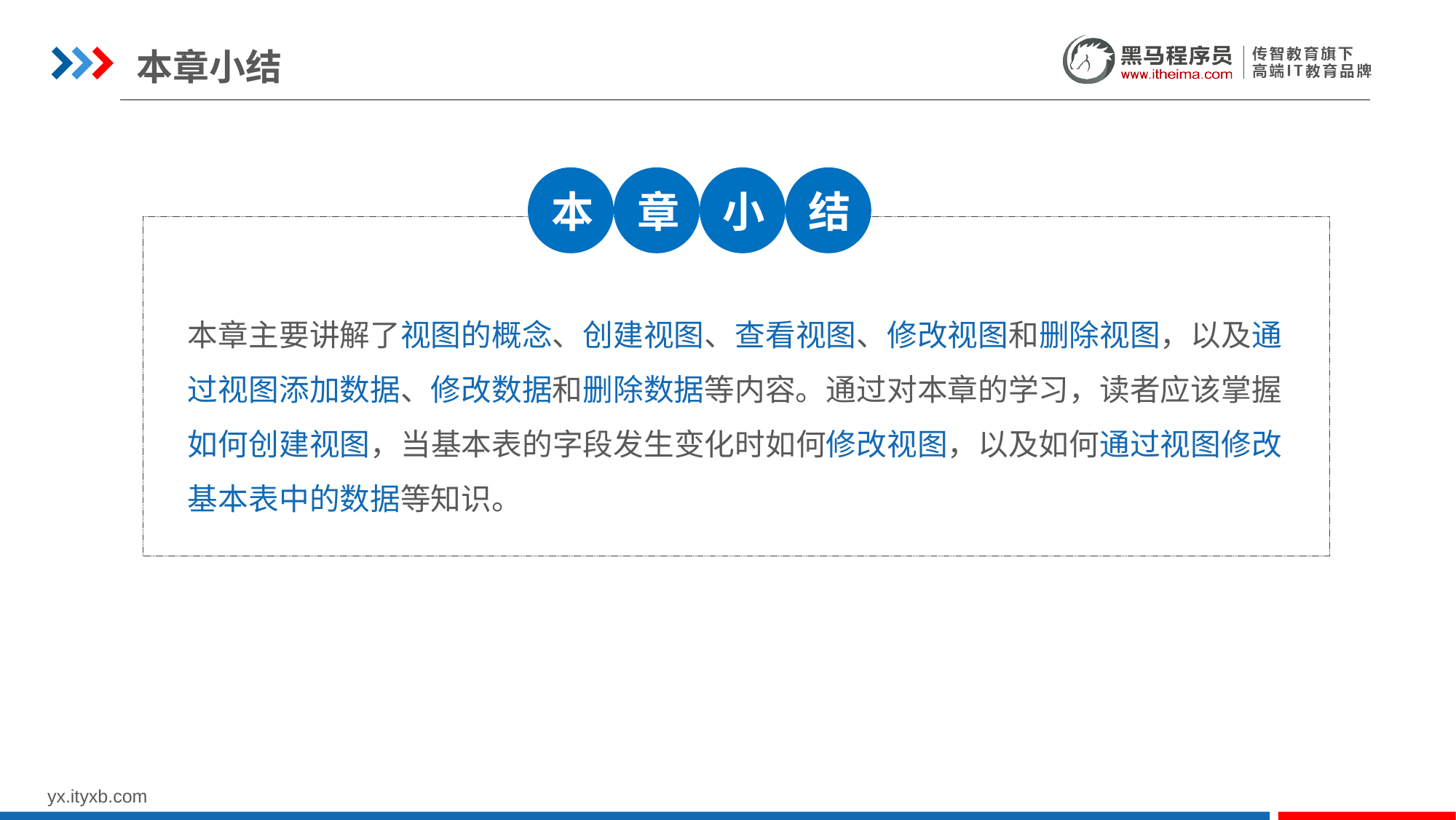

本章小结
本
章
小
结

本章主要讲解了视图的概念、创建视图、查看视图、修改视图和删除视图，以及通过视图添加数据、修改数据和删除数据等内容。通过对本章的学习，读者应该掌握如何创建视图，当基本表的字段发生变化时如何修改视图，以及如何通过视图修改基本表中的数据等知识。